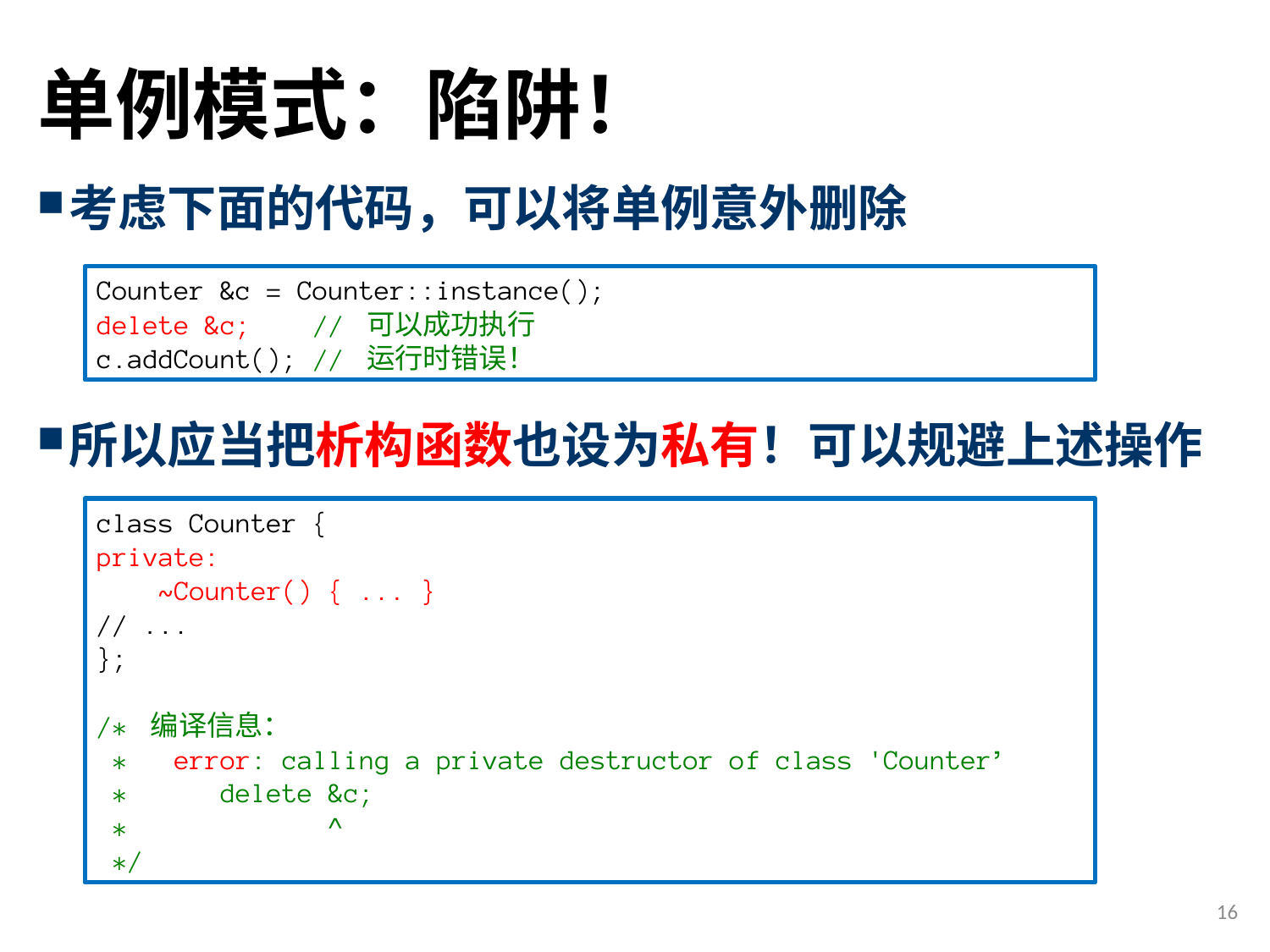

# 单例模式：陷阱！
考虑下面的代码，可以将单例意外删除
所以应当把析构函数也设为私有！可以规避上述操作
Counter &c = Counter::instance();
delete &c;    // 可以成功执行
c.addCount(); // 运行时错误！
class Counter {
private:
    ~Counter() { ... }
// ...
};

/* 编译信息：
 *   error: calling a private destructor of class 'Counter’
 *      delete &c;
 *             ^
 */
16